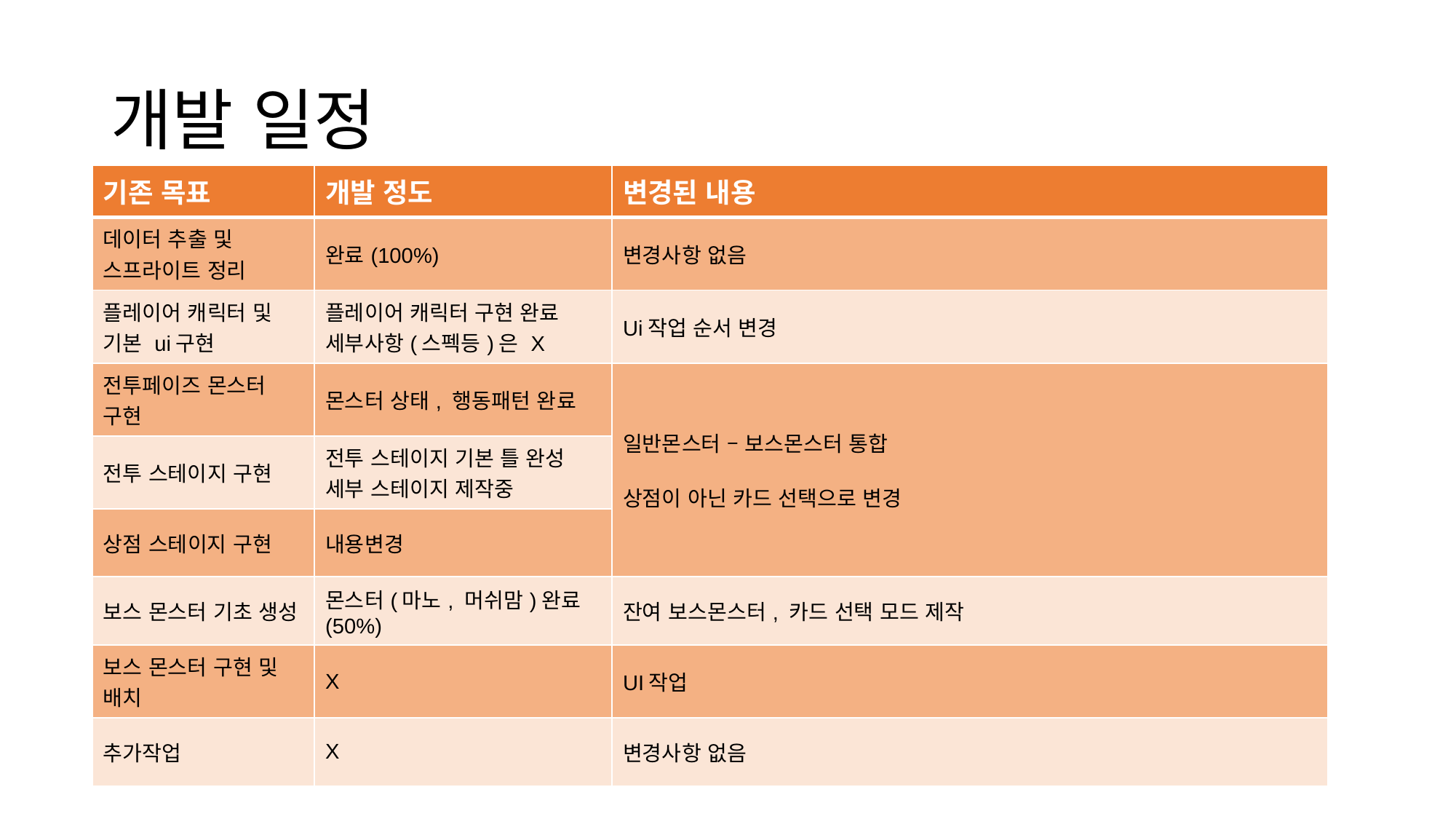

# 개발 일정
| 기존 목표 | 개발 정도 | 변경된 내용 |
| --- | --- | --- |
| 데이터 추출 및 스프라이트 정리 | 완료(100%) | 변경사항 없음 |
| 플레이어 캐릭터 및 기본 ui구현 | 플레이어 캐릭터 구현 완료 세부사항(스펙등)은 X | Ui작업 순서 변경 |
| 전투페이즈 몬스터 구현 | 몬스터 상태, 행동패턴 완료 | 일반몬스터 – 보스몬스터 통합 상점이 아닌 카드 선택으로 변경 |
| 전투 스테이지 구현 | 전투 스테이지 기본 틀 완성 세부 스테이지 제작중 |  |
| 상점 스테이지 구현 | 내용변경 |  |
| 보스 몬스터 기초 생성 | 몬스터(마노, 머쉬맘)완료(50%) | 잔여 보스몬스터, 카드 선택 모드 제작 |
| 보스 몬스터 구현 및 배치 | X | UI작업 |
| 추가작업 | X | 변경사항 없음 |